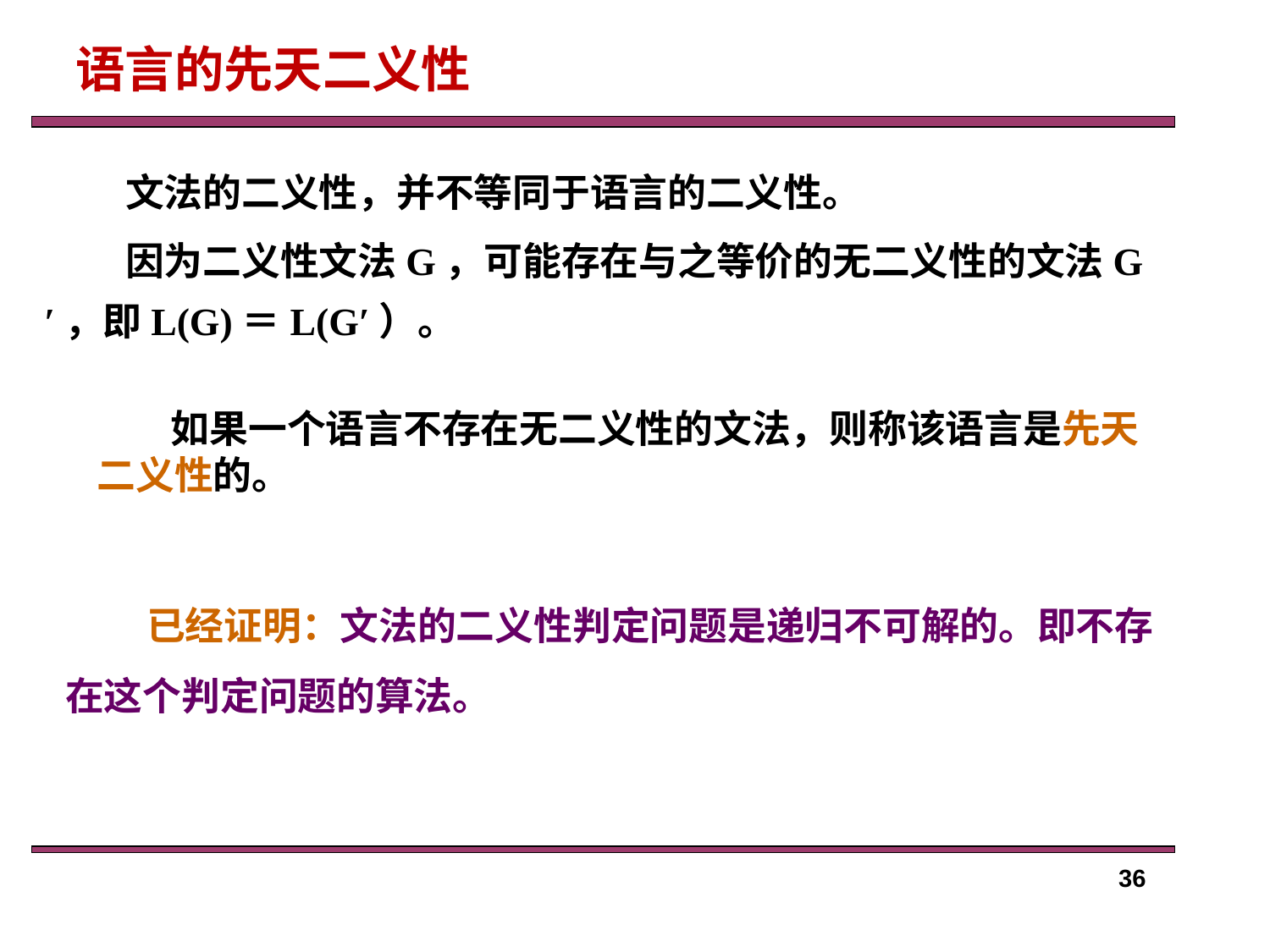

语言的先天二义性
文法的二义性，并不等同于语言的二义性。
因为二义性文法G，可能存在与之等价的无二义性的文法G′，即L(G)＝L(G′）。
如果一个语言不存在无二义性的文法，则称该语言是先天二义性的。
已经证明：文法的二义性判定问题是递归不可解的。即不存在这个判定问题的算法。
36